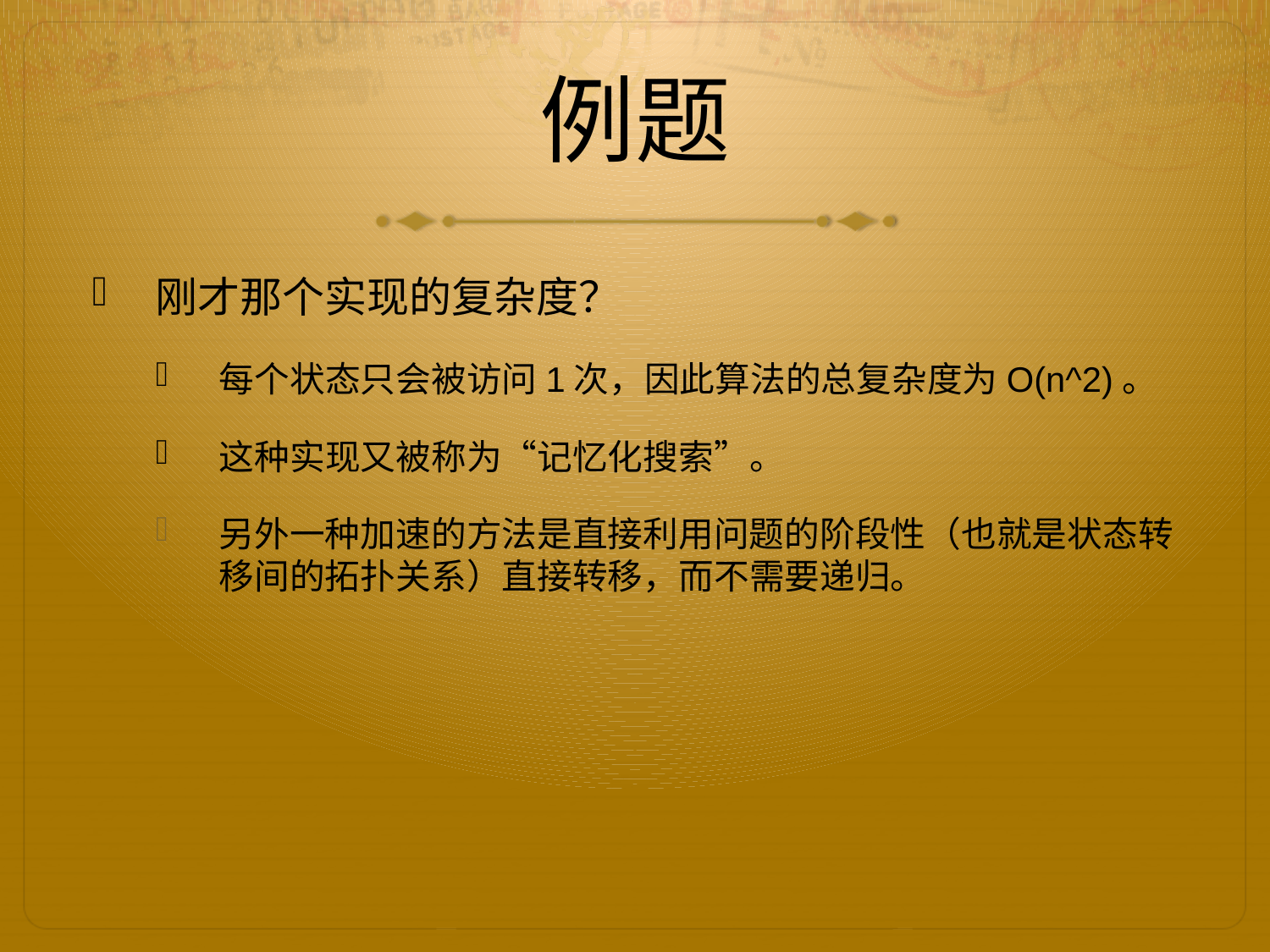

# 例题
刚才那个实现的复杂度？
每个状态只会被访问1次，因此算法的总复杂度为O(n^2)。
这种实现又被称为“记忆化搜索”。
另外一种加速的方法是直接利用问题的阶段性（也就是状态转移间的拓扑关系）直接转移，而不需要递归。